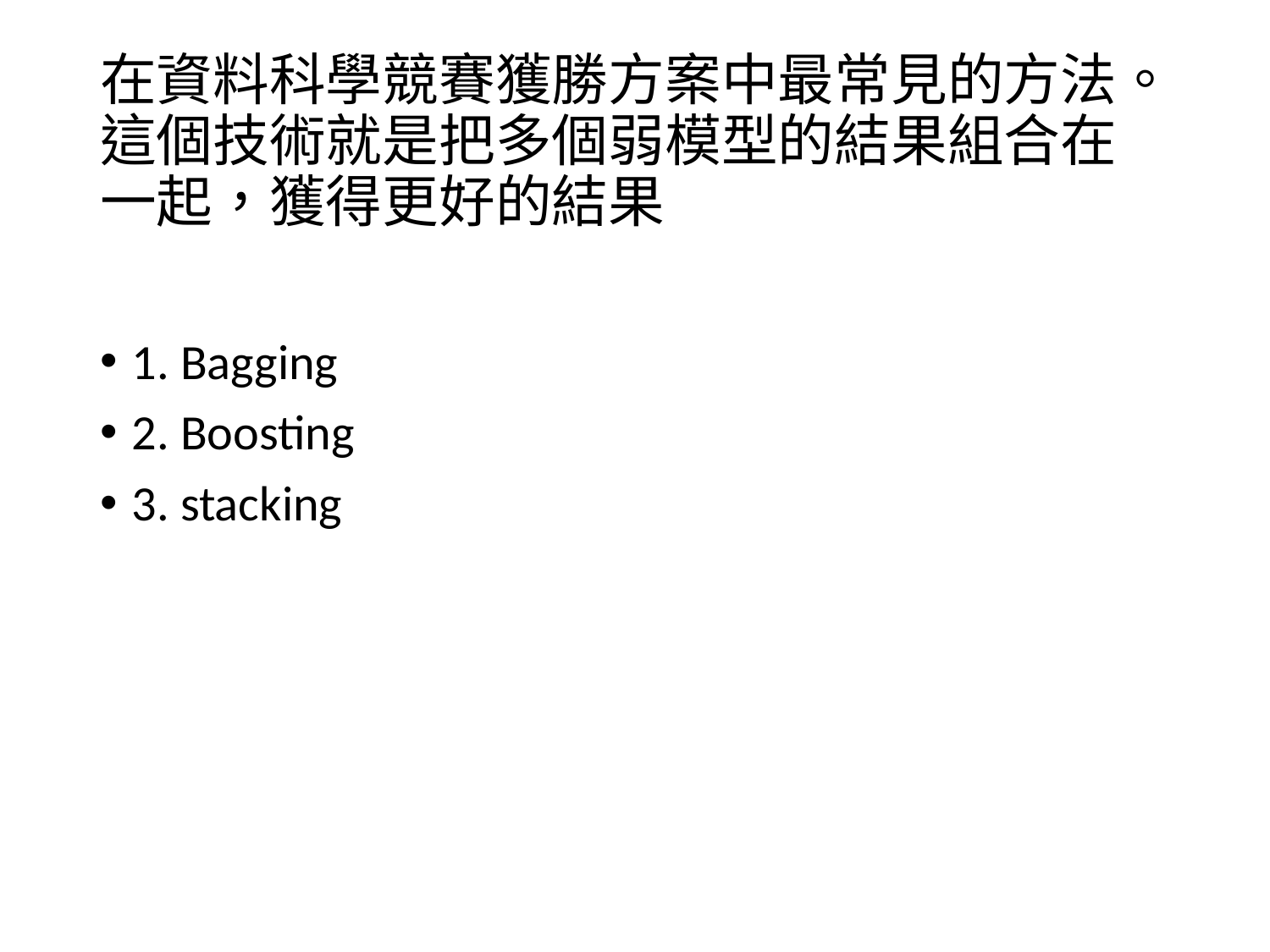

# 在資料科學競賽獲勝方案中最常見的方法。這個技術就是把多個弱模型的結果組合在一起，獲得更好的結果

1. Bagging
2. Boosting
3. stacking